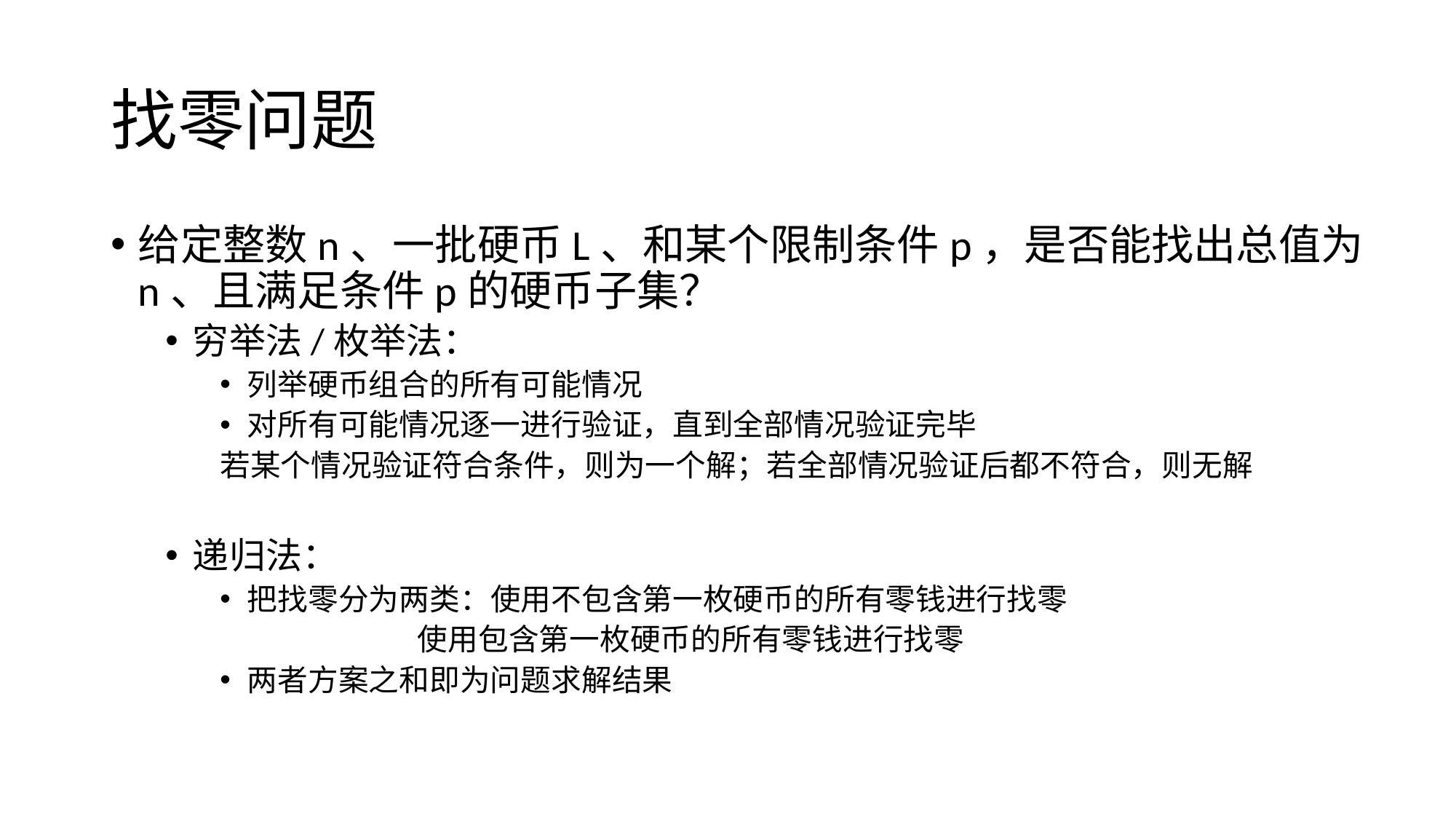

# 找零问题
给定整数n、一批硬币L、和某个限制条件p，是否能找出总值为n、且满足条件p的硬币子集？
穷举法/枚举法：
列举硬币组合的所有可能情况
对所有可能情况逐一进行验证，直到全部情况验证完毕
若某个情况验证符合条件，则为一个解；若全部情况验证后都不符合，则无解

递归法：
把找零分为两类：使用不包含第一枚硬币的所有零钱进行找零
		        使用包含第一枚硬币的所有零钱进行找零
两者方案之和即为问题求解结果